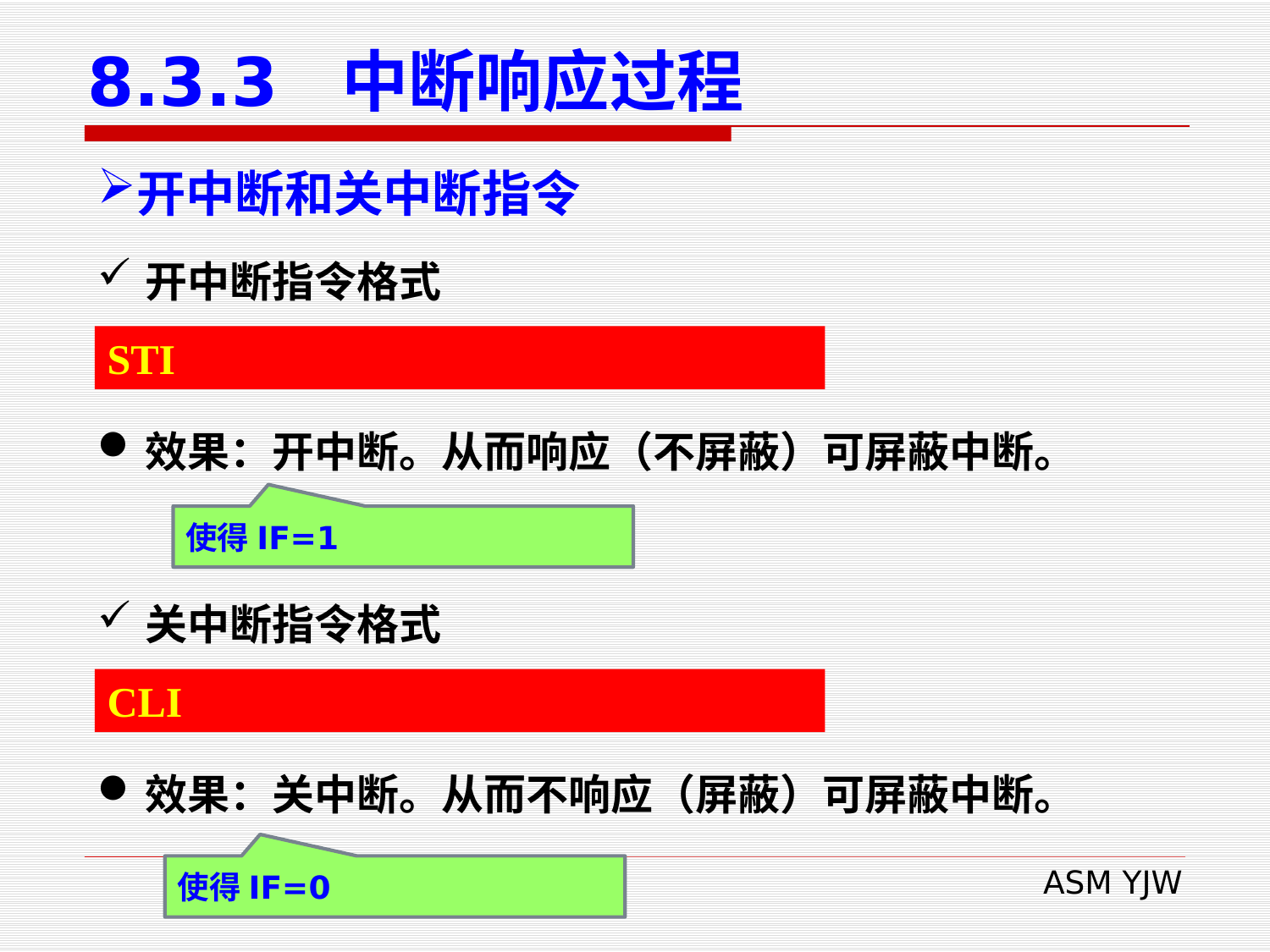

# 8.3.3  中断响应过程
开中断和关中断指令
开中断指令格式
STI
效果：开中断。从而响应（不屏蔽）可屏蔽中断。
使得IF=1
关中断指令格式
CLI
效果：关中断。从而不响应（屏蔽）可屏蔽中断。
使得IF=0